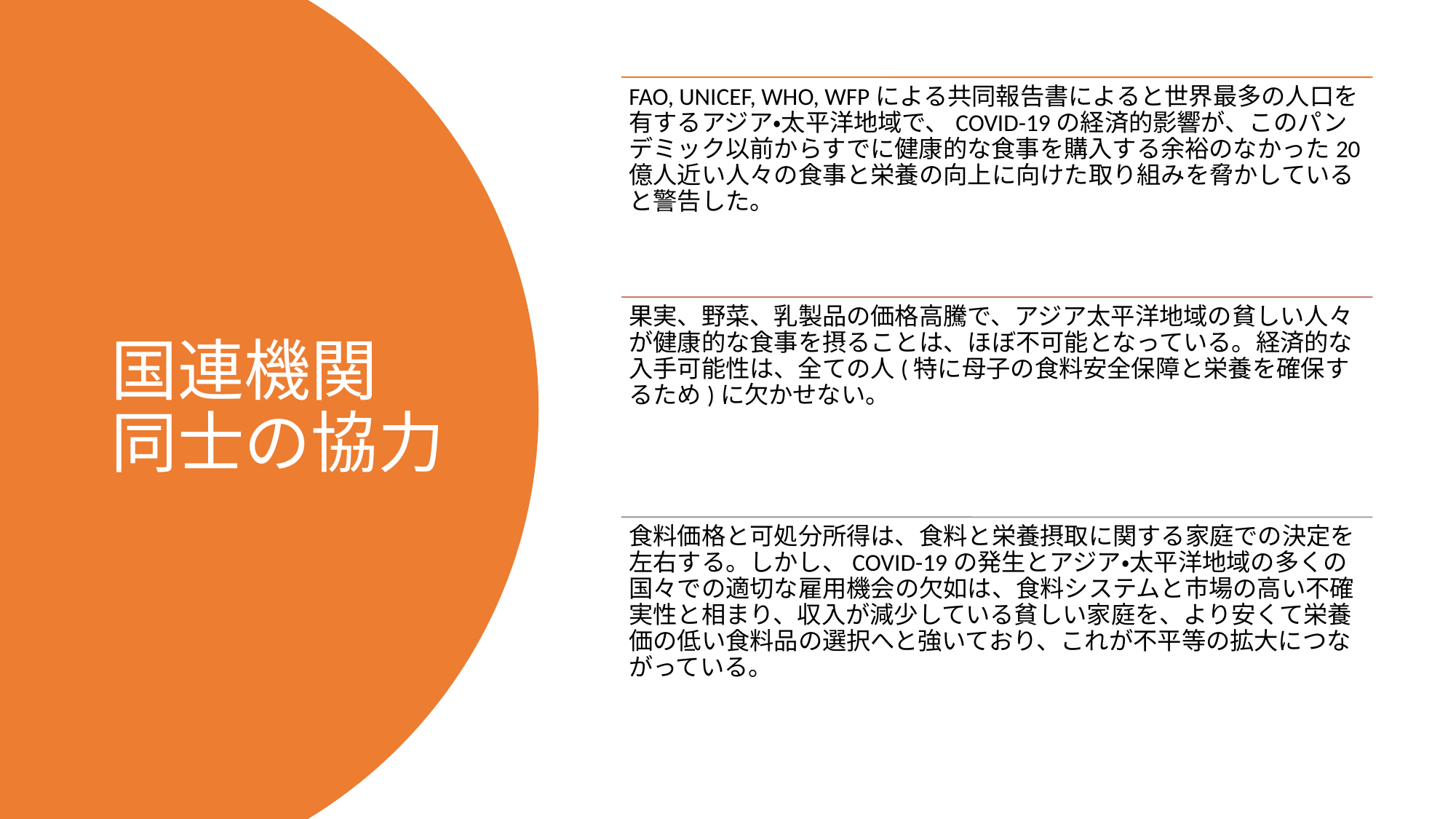

FAO, UNICEF, WHO, WFPによる共同報告書によると世界最多の人口を有するアジア・太平洋地域で、COVID-19の経済的影響が、このパンデミック以前からすでに健康的な食事を購入する余裕のなかった20億人近い人々の食事と栄養の向上に向けた取り組みを脅かしていると警告した。
果実、野菜、乳製品の価格高騰で、アジア太平洋地域の貧しい人々が健康的な食事を摂ることは、ほぼ不可能となっている。経済的な入手可能性は、全ての人(特に母子の食料安全保障と栄養を確保するため)に欠かせない。
食料価格と可処分所得は、食料と栄養摂取に関する家庭での決定を左右する。しかし、COVID-19の発生とアジア・太平洋地域の多くの国々での適切な雇用機会の欠如は、食料システムと市場の高い不確実性と相まり、収入が減少している貧しい家庭を、より安くて栄養価の低い食料品の選択へと強いており、これが不平等の拡大につながっている。
# 国連機関 同士の協力